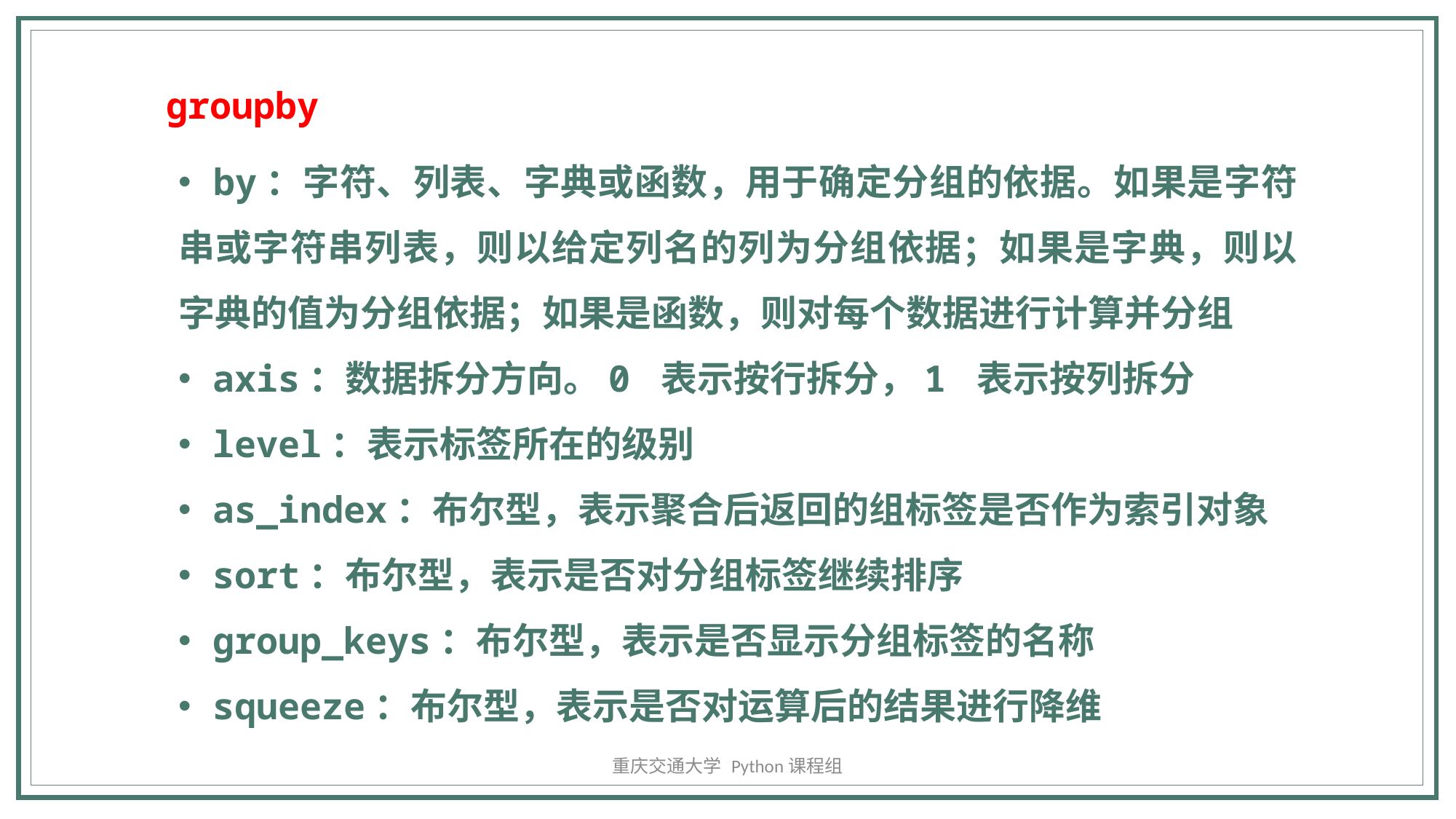

groupby
 by：字符、列表、字典或函数，用于确定分组的依据。如果是字符串或字符串列表，则以给定列名的列为分组依据；如果是字典，则以字典的值为分组依据；如果是函数，则对每个数据进行计算并分组
 axis：数据拆分方向。0 表示按行拆分，1 表示按列拆分
 level：表示标签所在的级别
 as_index：布尔型，表示聚合后返回的组标签是否作为索引对象
 sort：布尔型，表示是否对分组标签继续排序
 group_keys：布尔型，表示是否显示分组标签的名称
 squeeze：布尔型，表示是否对运算后的结果进行降维
重庆交通大学 Python课程组